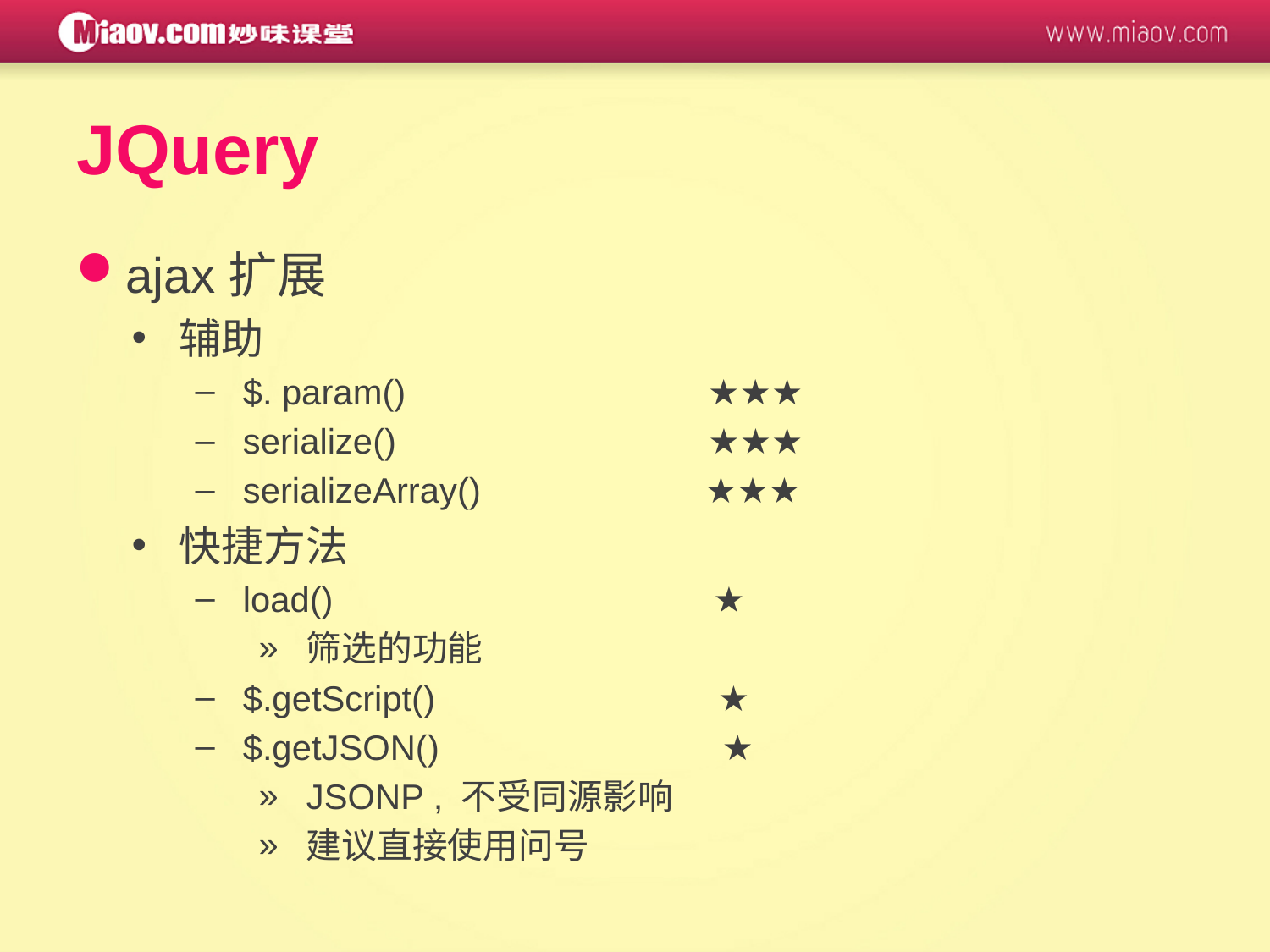

# JQuery
ajax扩展
辅助
$. param()                               ★★★
serialize()                                ★★★
serializeArray()                       ★★★
快捷方法
load()                                       ★
筛选的功能
$.getScript()                             ★
$.getJSON()                             ★
JSONP , 不受同源影响
建议直接使用问号